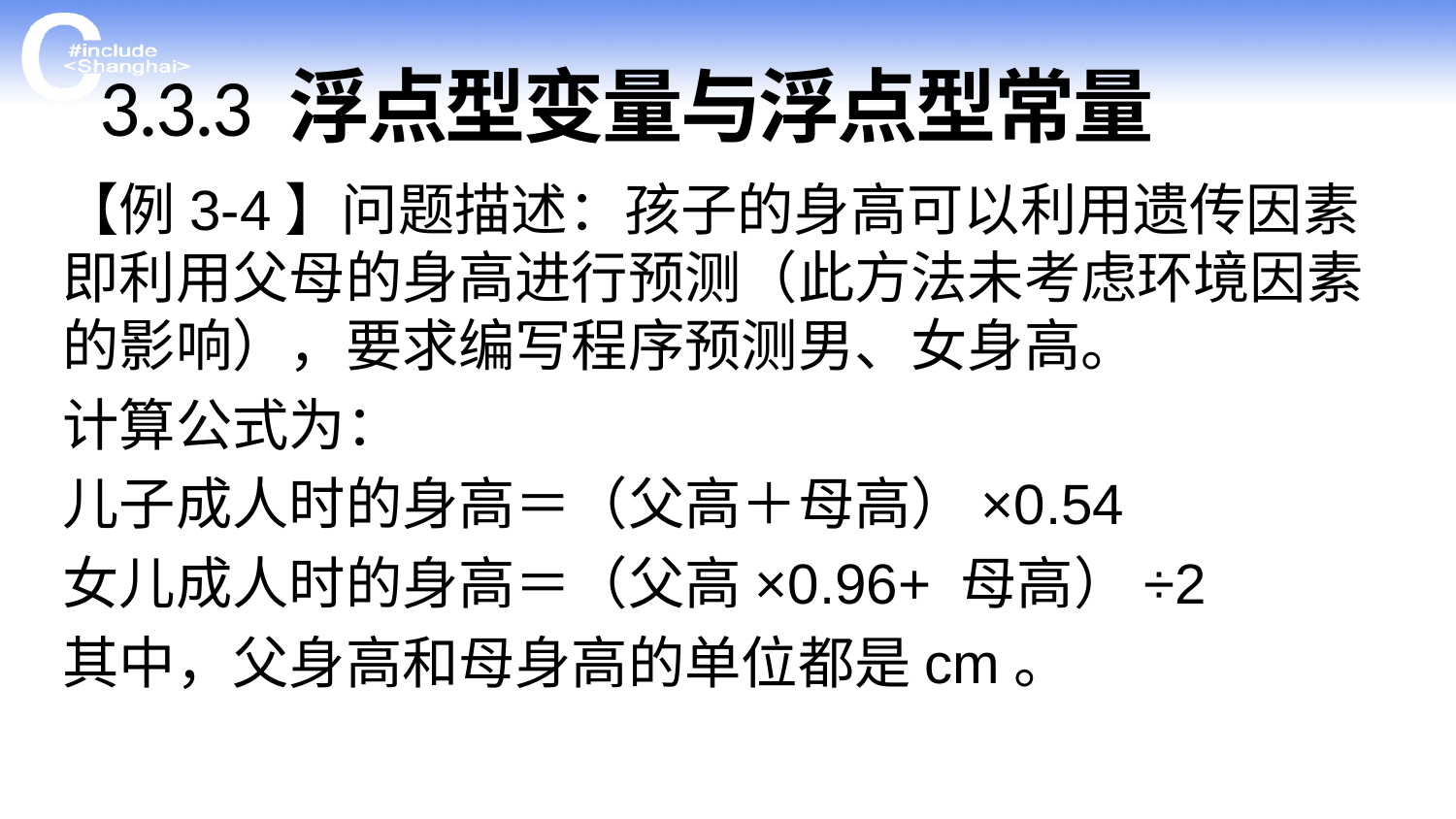

3.3.3 浮点型变量与浮点型常量
【例3-4】问题描述：孩子的身高可以利用遗传因素即利用父母的身高进行预测（此方法未考虑环境因素的影响），要求编写程序预测男、女身高。
计算公式为：
儿子成人时的身高＝（父高＋母高）×0.54
女儿成人时的身高＝（父高×0.96+ 母高）÷2
其中，父身高和母身高的单位都是cm。